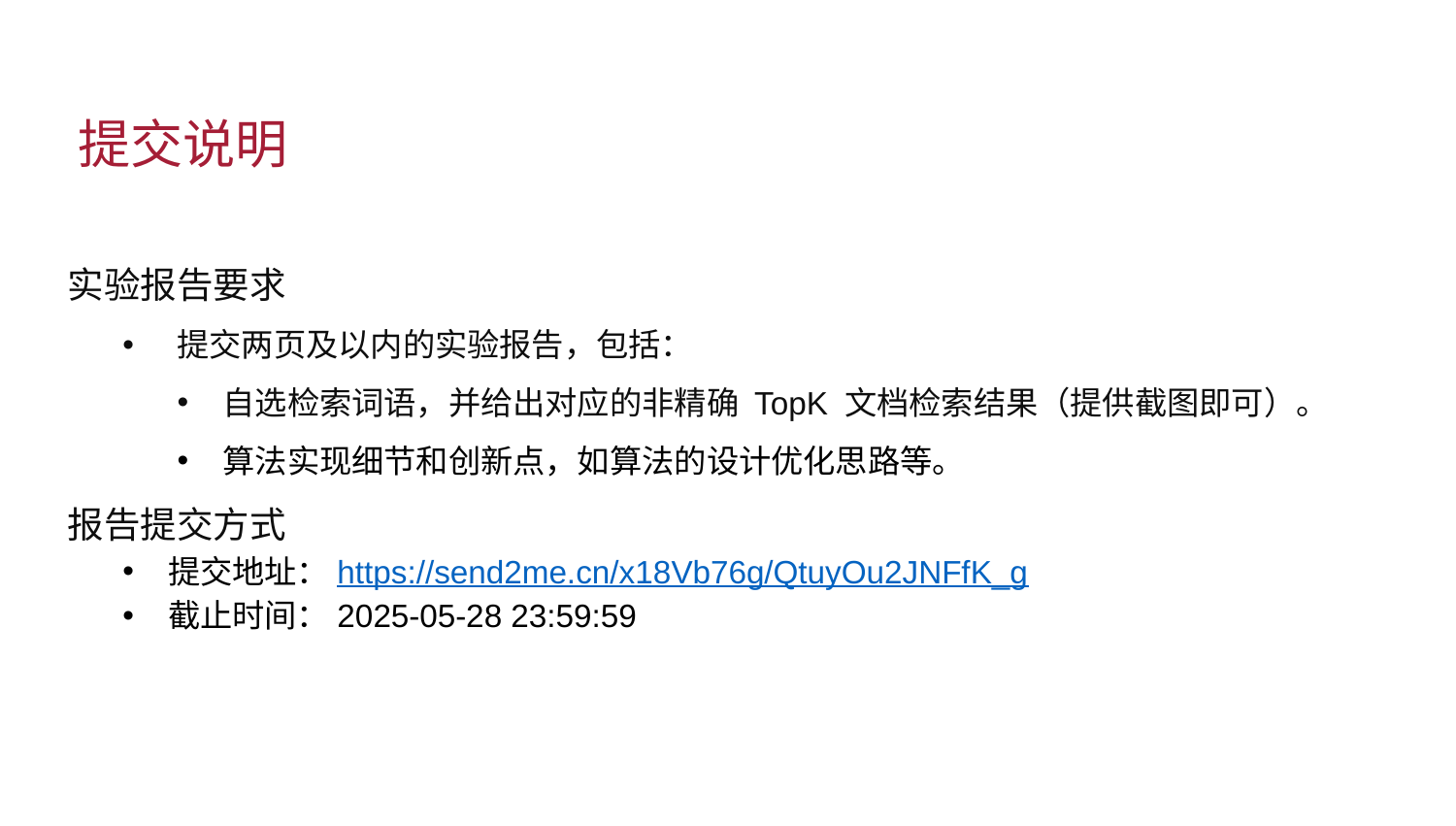

提交说明
实验报告要求
提交两页及以内的实验报告，包括：
自选检索词语，并给出对应的非精确 TopK 文档检索结果（提供截图即可）。
算法实现细节和创新点，如算法的设计优化思路等。
报告提交方式
提交地址：https://send2me.cn/x18Vb76g/QtuyOu2JNFfK_g
截止时间：2025-05-28 23:59:59